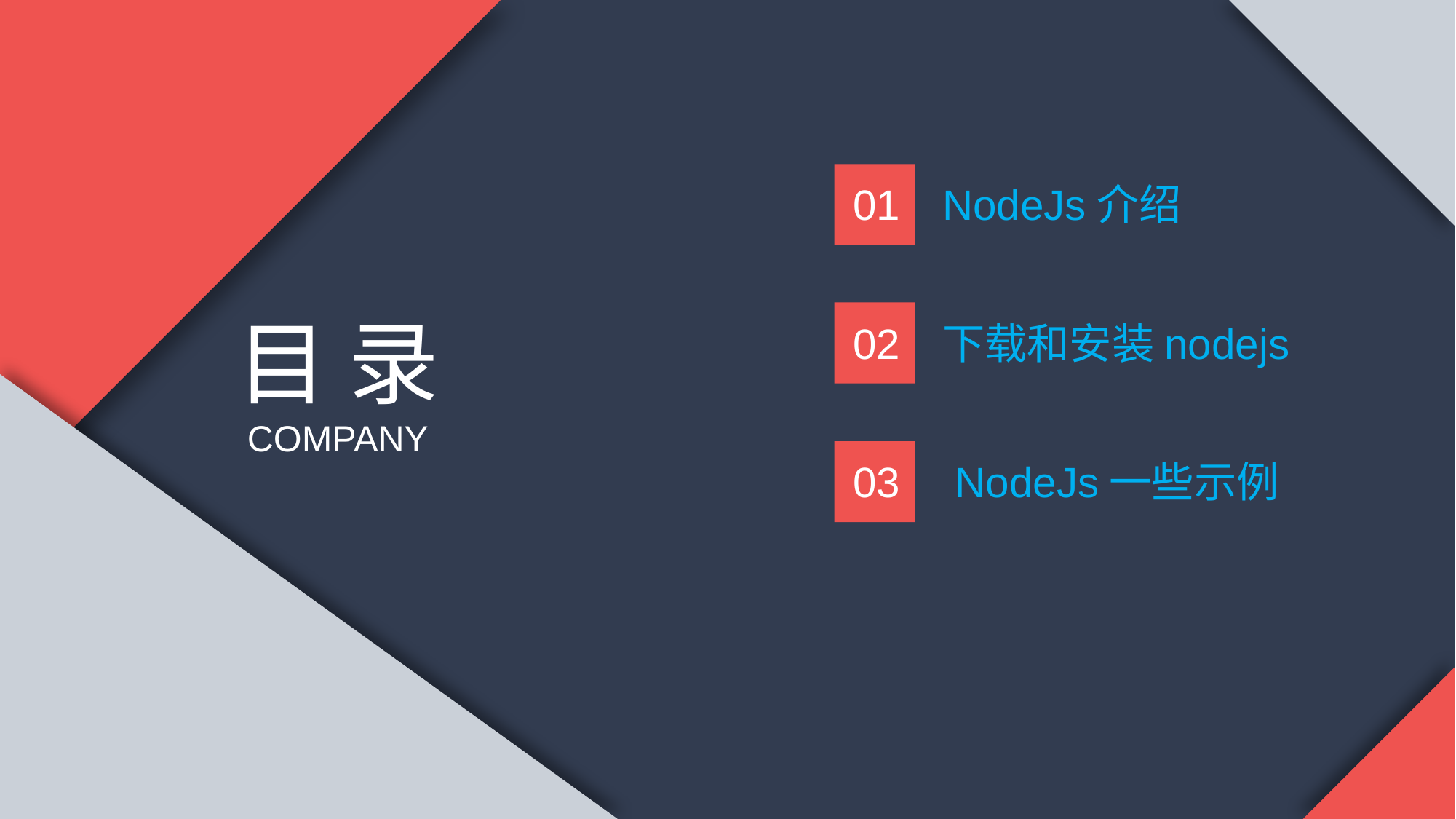

01
NodeJs介绍

目 录
COMPANY

02
下载和安装nodejs

03
NodeJs一些示例